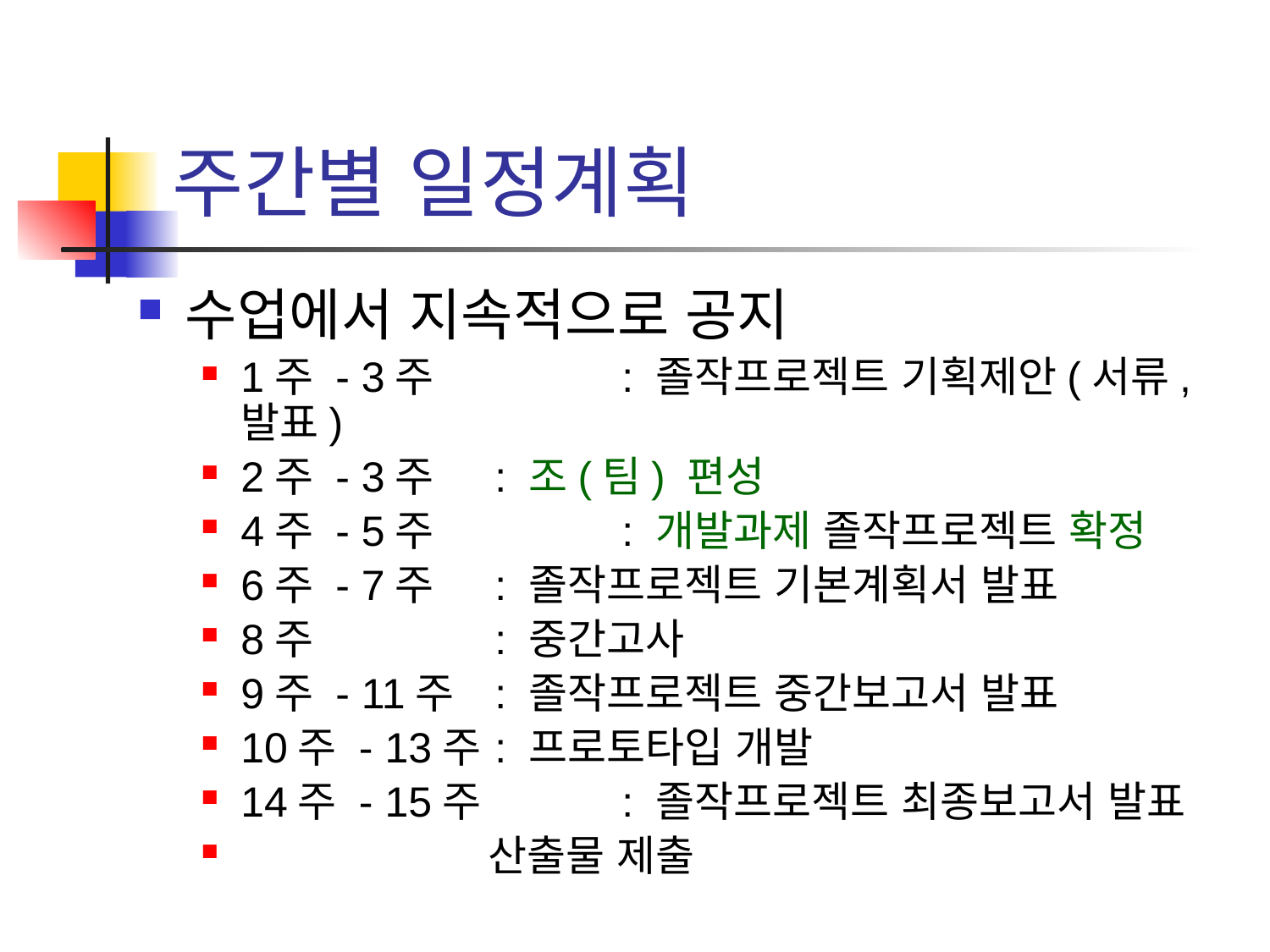

# 주간별 일정계획
수업에서 지속적으로 공지
1주 - 3주      	: 졸작프로젝트 기획제안(서류, 발표)
2주 - 3주	: 조(팀) 편성
4주 - 5주      	: 개발과제 졸작프로젝트 확정
6주 - 7주	: 졸작프로젝트 기본계획서 발표
8주       	: 중간고사
9주 - 11주	: 졸작프로젝트 중간보고서 발표
10주 - 13주	: 프로토타입 개발
14주 - 15주   	: 졸작프로젝트 최종보고서 발표
                    산출물 제출